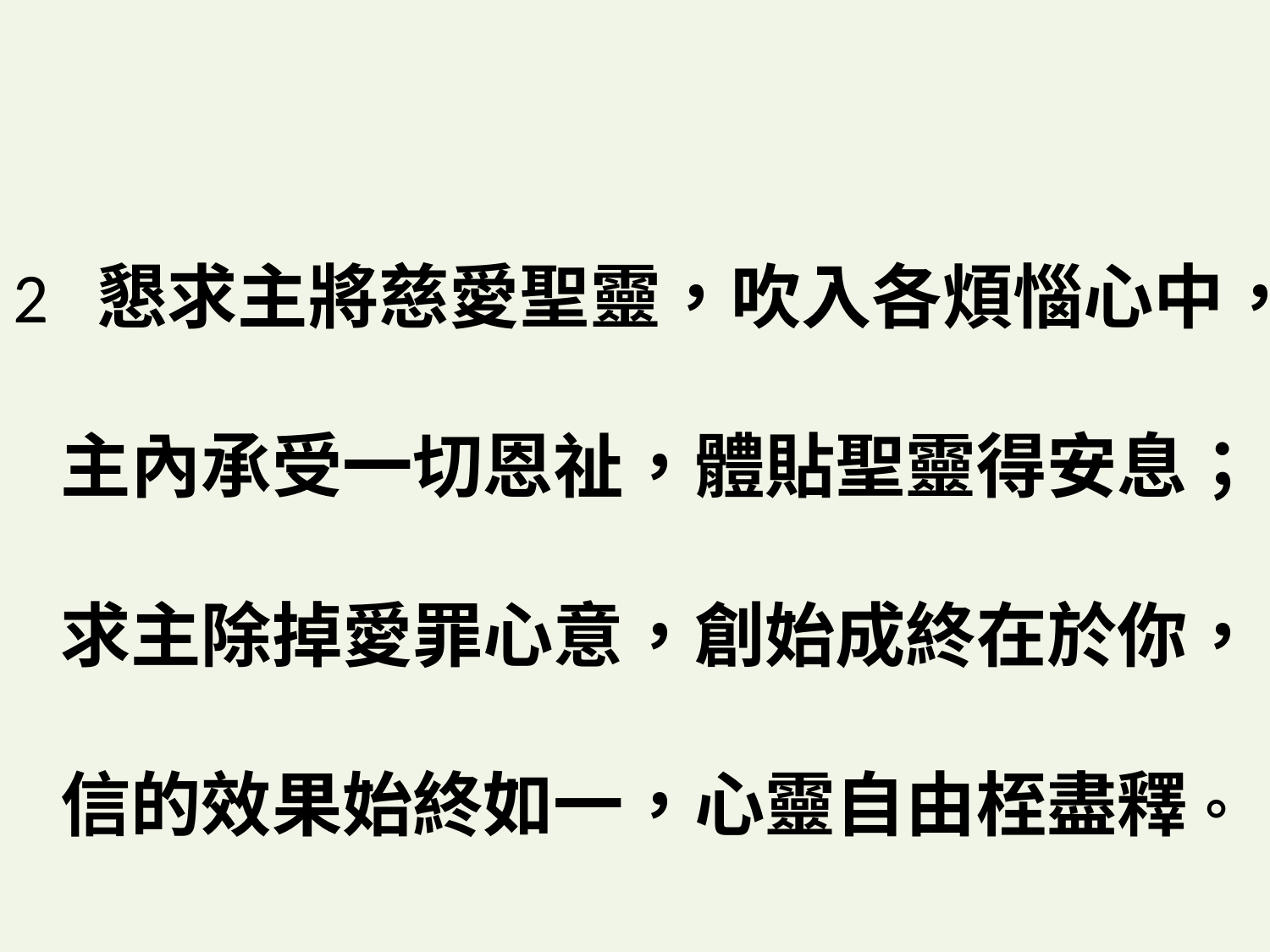

#
2  懇求主將慈愛聖靈，吹入各煩惱心中，
主內承受一切恩祉，體貼聖靈得安息；
求主除掉愛罪心意，創始成終在於你，
信的效果始終如一，心靈自由桎盡釋。